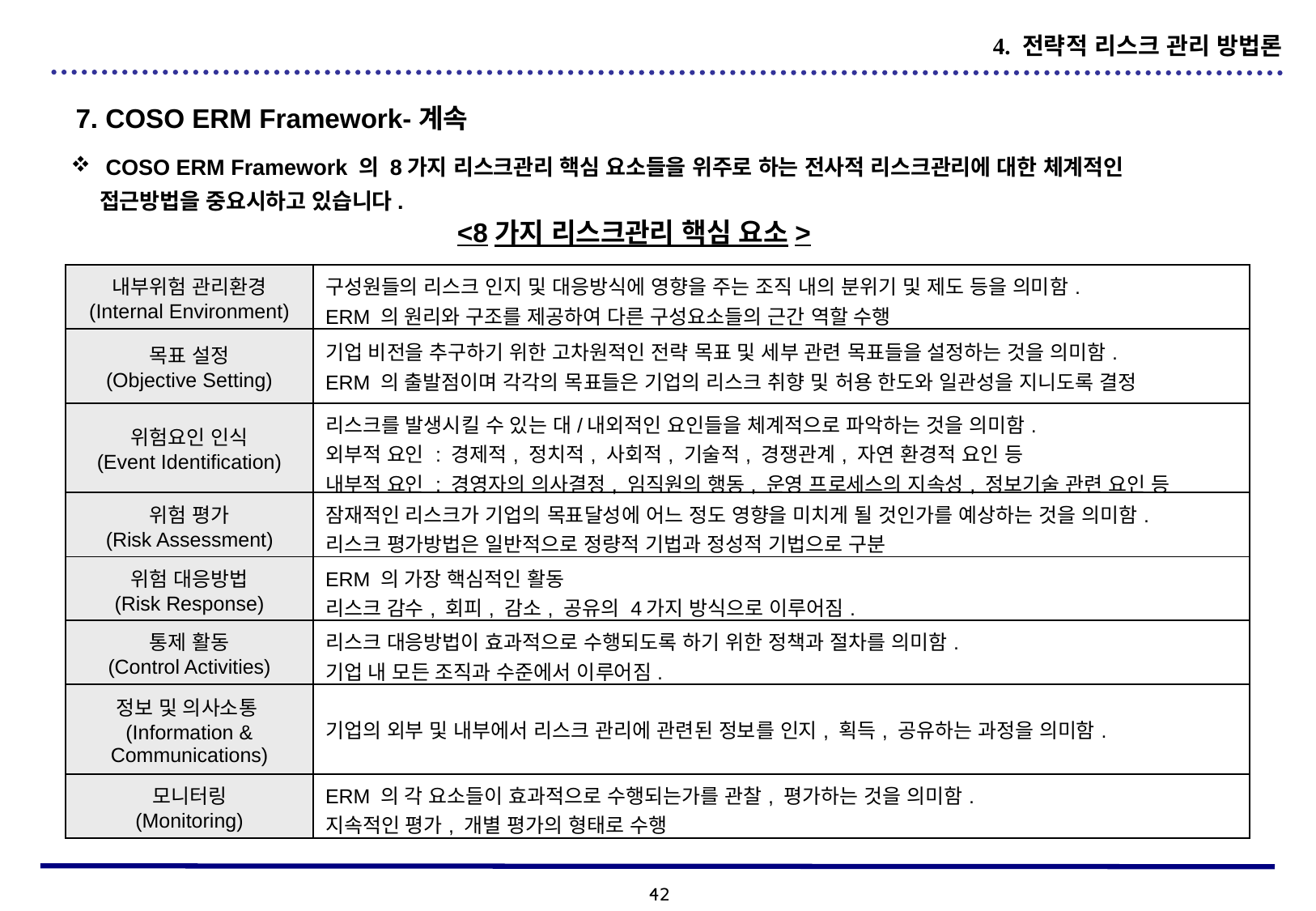

4. 전략적 리스크 관리 방법론
7. COSO ERM Framework-계속
 COSO ERM Framework 의 8가지 리스크관리 핵심 요소들을 위주로 하는 전사적 리스크관리에 대한 체계적인 접근방법을 중요시하고 있습니다.
<8가지 리스크관리 핵심 요소>
| 내부위험 관리환경 (Internal Environment) | 구성원들의 리스크 인지 및 대응방식에 영향을 주는 조직 내의 분위기 및 제도 등을 의미함. ERM 의 원리와 구조를 제공하여 다른 구성요소들의 근간 역할 수행 |
| --- | --- |
| 목표 설정 (Objective Setting) | 기업 비전을 추구하기 위한 고차원적인 전략 목표 및 세부 관련 목표들을 설정하는 것을 의미함. ERM 의 출발점이며 각각의 목표들은 기업의 리스크 취향 및 허용 한도와 일관성을 지니도록 결정 |
| 위험요인 인식 (Event Identification) | 리스크를 발생시킬 수 있는 대/내외적인 요인들을 체계적으로 파악하는 것을 의미함. 외부적 요인 : 경제적, 정치적, 사회적, 기술적, 경쟁관계, 자연 환경적 요인 등 내부적 요인 : 경영자의 의사결정, 임직원의 행동, 운영 프로세스의 지속성, 정보기술 관련 요인 등 |
| 위험 평가 (Risk Assessment) | 잠재적인 리스크가 기업의 목표달성에 어느 정도 영향을 미치게 될 것인가를 예상하는 것을 의미함. 리스크 평가방법은 일반적으로 정량적 기법과 정성적 기법으로 구분 |
| 위험 대응방법 (Risk Response) | ERM 의 가장 핵심적인 활동 리스크 감수, 회피, 감소, 공유의 4가지 방식으로 이루어짐. |
| 통제 활동 (Control Activities) | 리스크 대응방법이 효과적으로 수행되도록 하기 위한 정책과 절차를 의미함. 기업 내 모든 조직과 수준에서 이루어짐. |
| 정보 및 의사소통(Information & Communications) | 기업의 외부 및 내부에서 리스크 관리에 관련된 정보를 인지, 획득, 공유하는 과정을 의미함. |
| 모니터링 (Monitoring) | ERM 의 각 요소들이 효과적으로 수행되는가를 관찰, 평가하는 것을 의미함. 지속적인 평가, 개별 평가의 형태로 수행 |